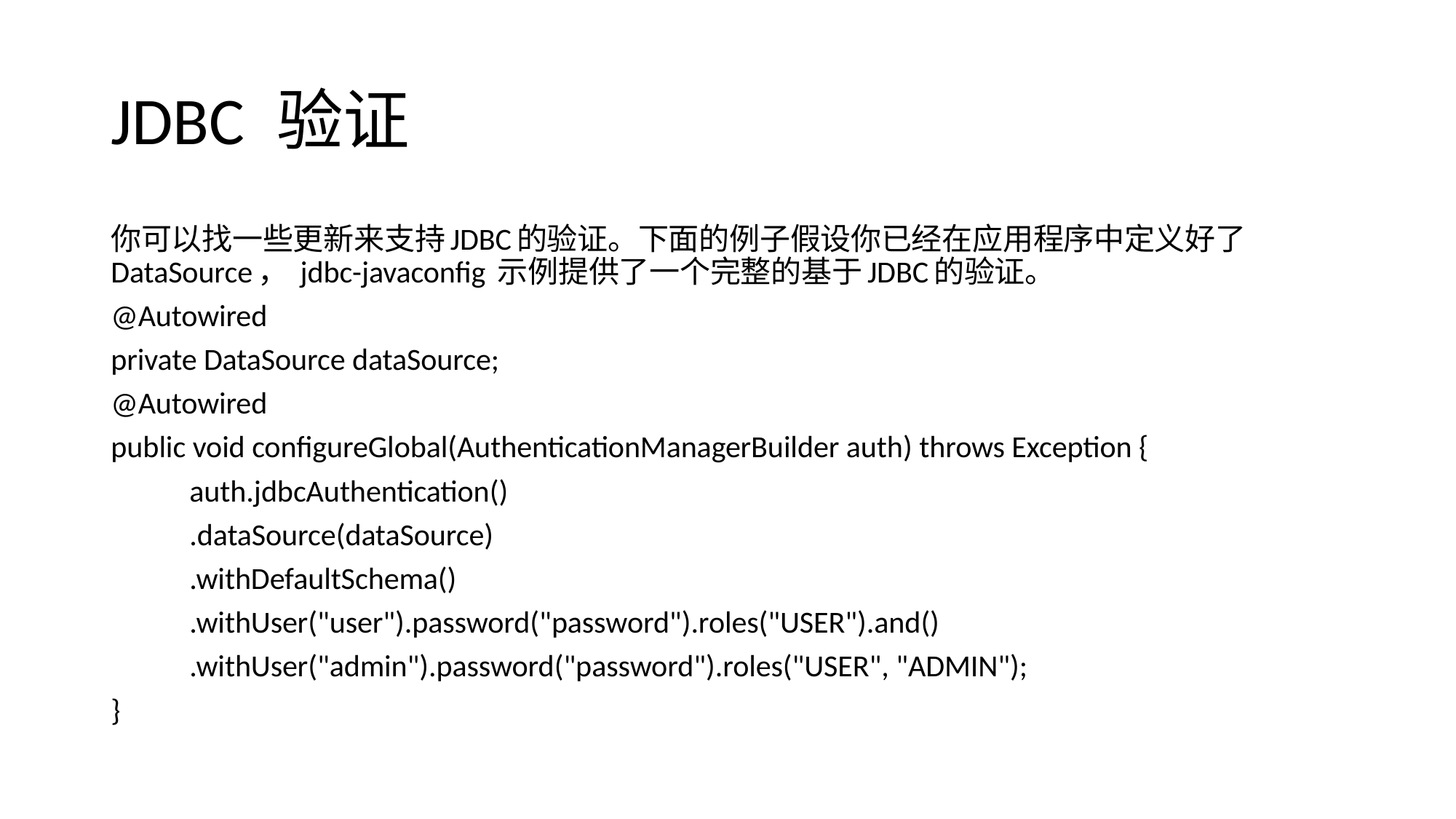

# JDBC 验证
你可以找一些更新来支持JDBC的验证。下面的例子假设你已经在应用程序中定义好了DataSource， jdbc-javaconfig 示例提供了一个完整的基于JDBC的验证。
@Autowired
private DataSource dataSource;
@Autowired
public void configureGlobal(AuthenticationManagerBuilder auth) throws Exception {
	auth.jdbcAuthentication()
			.dataSource(dataSource)
			.withDefaultSchema()
			.withUser("user").password("password").roles("USER").and()
			.withUser("admin").password("password").roles("USER", "ADMIN");
}